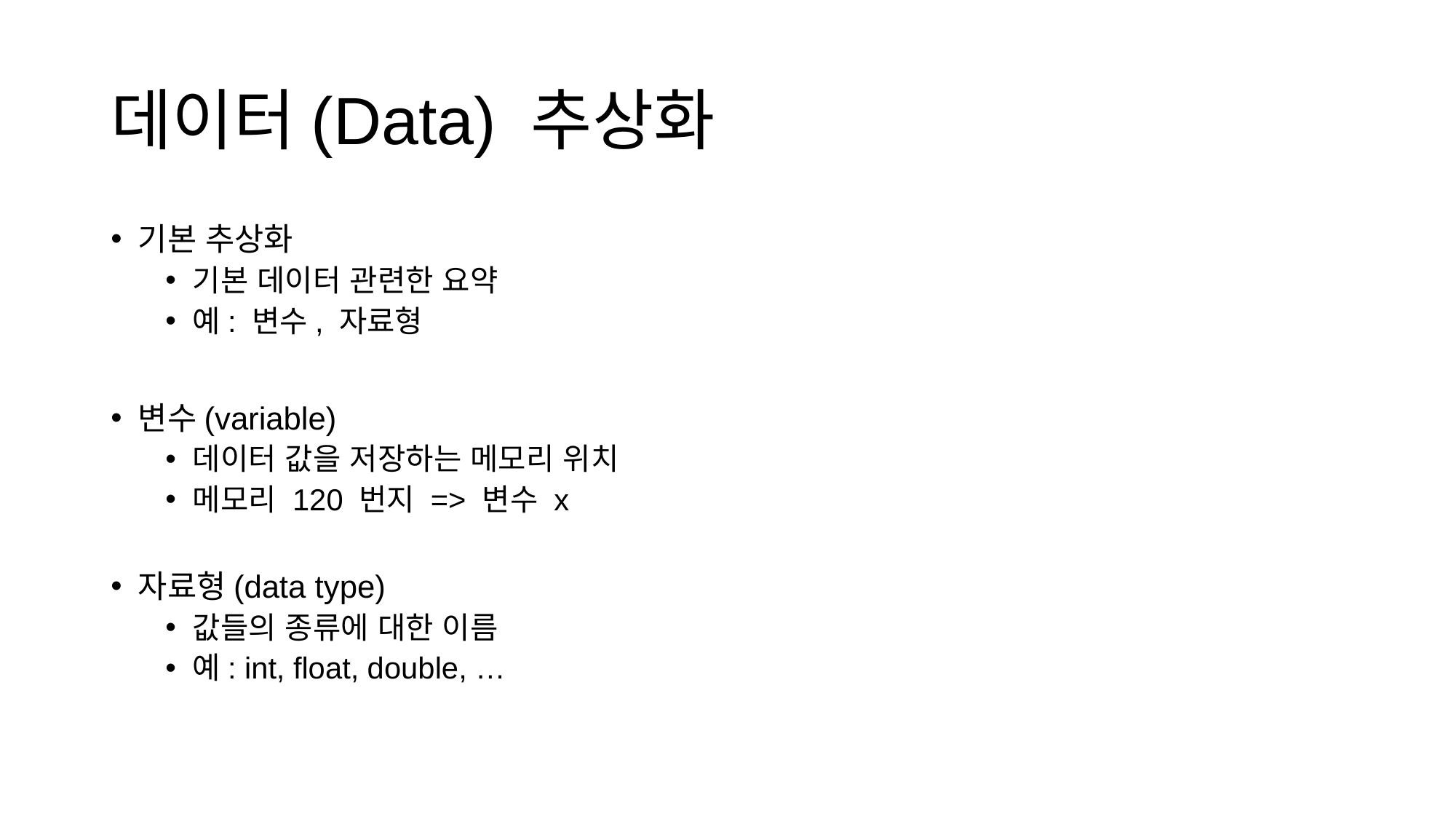

# 데이터(Data) 추상화
기본 추상화
기본 데이터 관련한 요약
예: 변수, 자료형

변수(variable)
데이터 값을 저장하는 메모리 위치
메모리 120 번지 => 변수 x

자료형(data type)
값들의 종류에 대한 이름
예: int, float, double, …